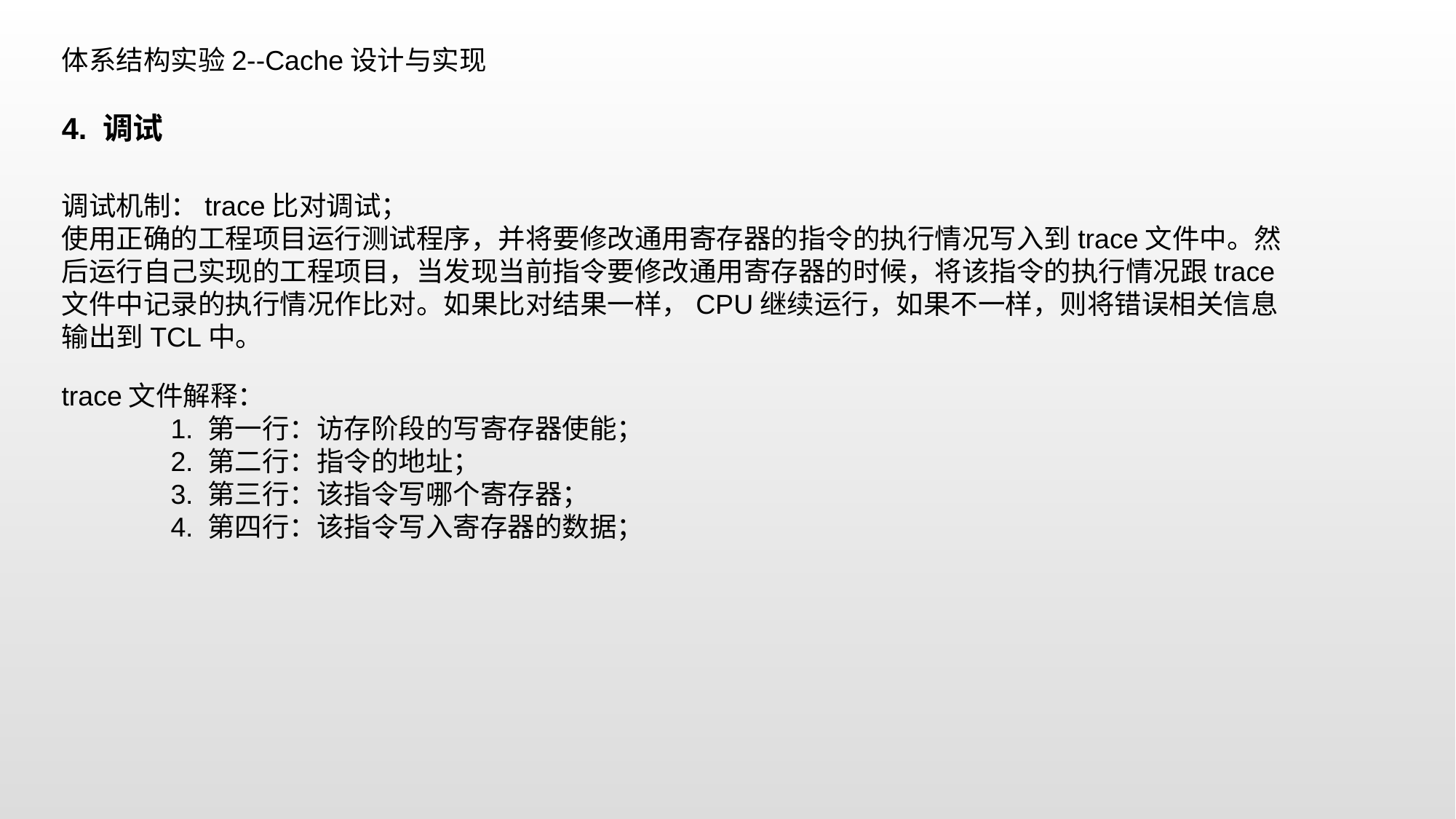

体系结构实验2--Cache设计与实现
4. 调试
调试机制：trace比对调试；
使用正确的工程项目运行测试程序，并将要修改通用寄存器的指令的执行情况写入到trace文件中。然后运行自己实现的工程项目，当发现当前指令要修改通用寄存器的时候，将该指令的执行情况跟trace文件中记录的执行情况作比对。如果比对结果一样，CPU继续运行，如果不一样，则将错误相关信息输出到TCL中。
trace文件解释：
	1. 第一行：访存阶段的写寄存器使能；
	2. 第二行：指令的地址；
	3. 第三行：该指令写哪个寄存器；
	4. 第四行：该指令写入寄存器的数据；